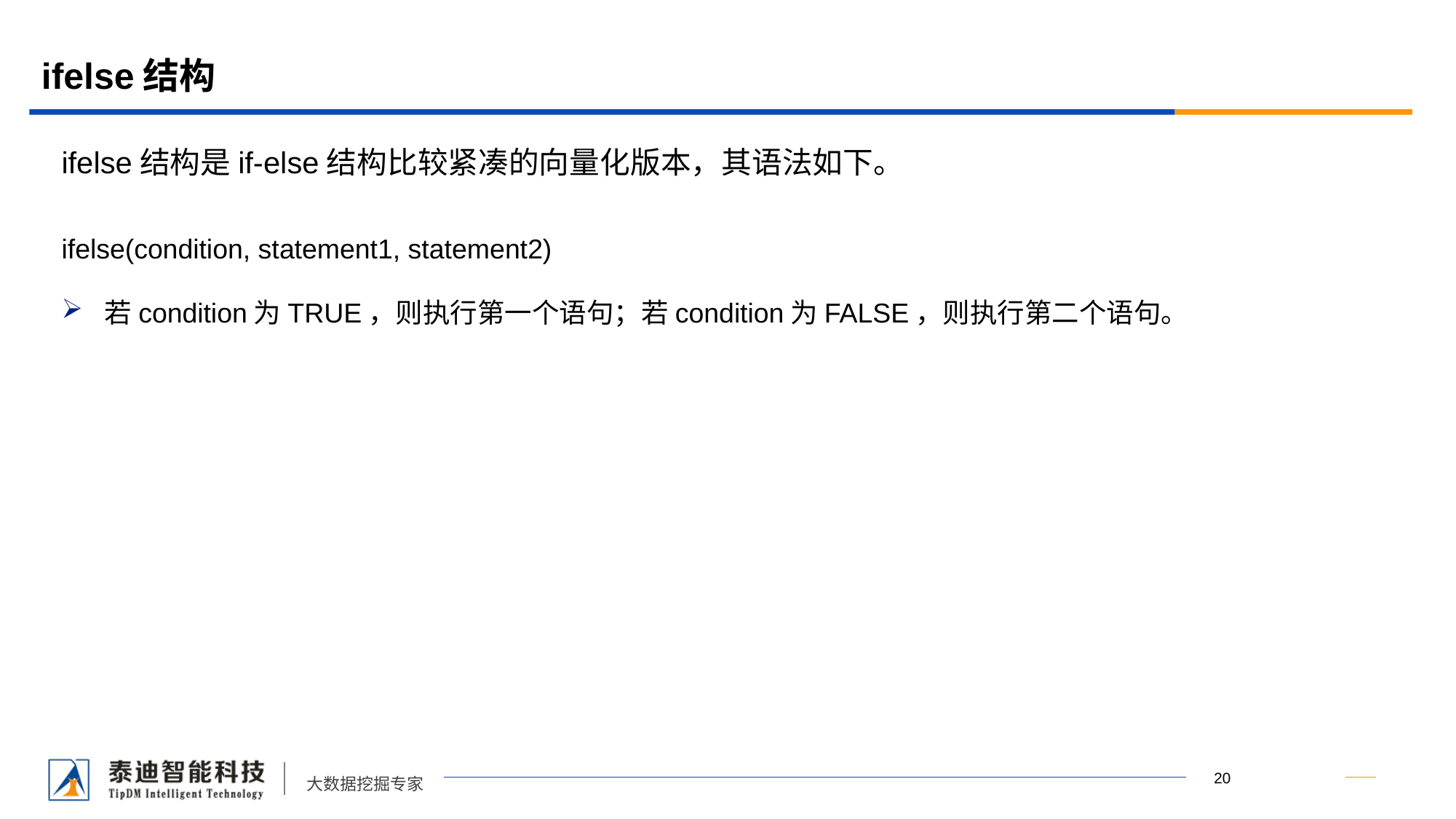

# ifelse结构
ifelse结构是if-else结构比较紧凑的向量化版本，其语法如下。
ifelse(condition, statement1, statement2)
若condition为TRUE，则执行第一个语句；若condition为FALSE，则执行第二个语句。